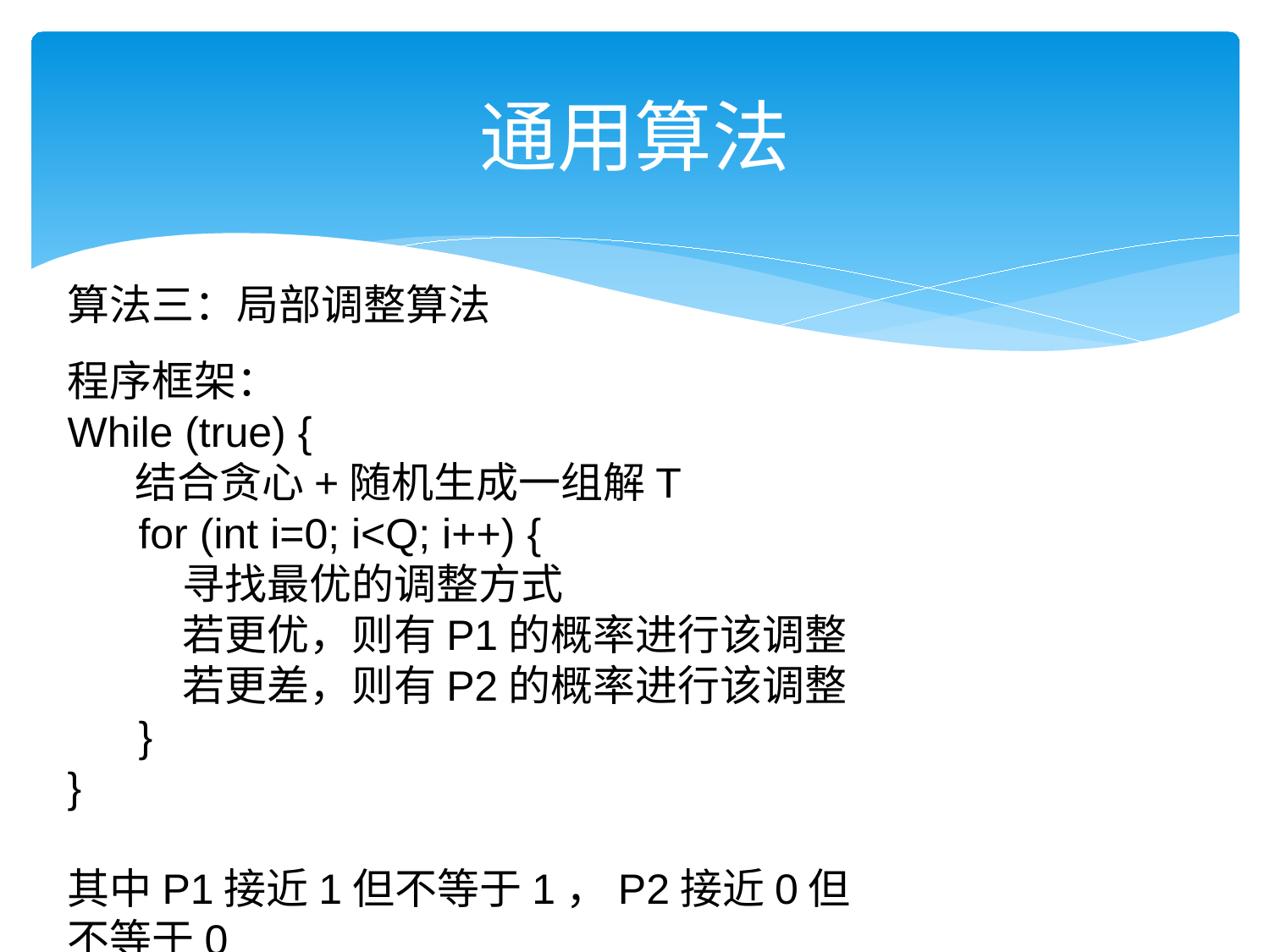

# 通用算法
算法三：局部调整算法
程序框架：
While (true) {
      结合贪心+随机生成一组解T
      for (int i=0; i<Q; i++) {
           寻找最优的调整方式
           若更优，则有P1的概率进行该调整
           若更差，则有P2的概率进行该调整
      }
}

其中P1接近1但不等于1，P2接近0但不等于0